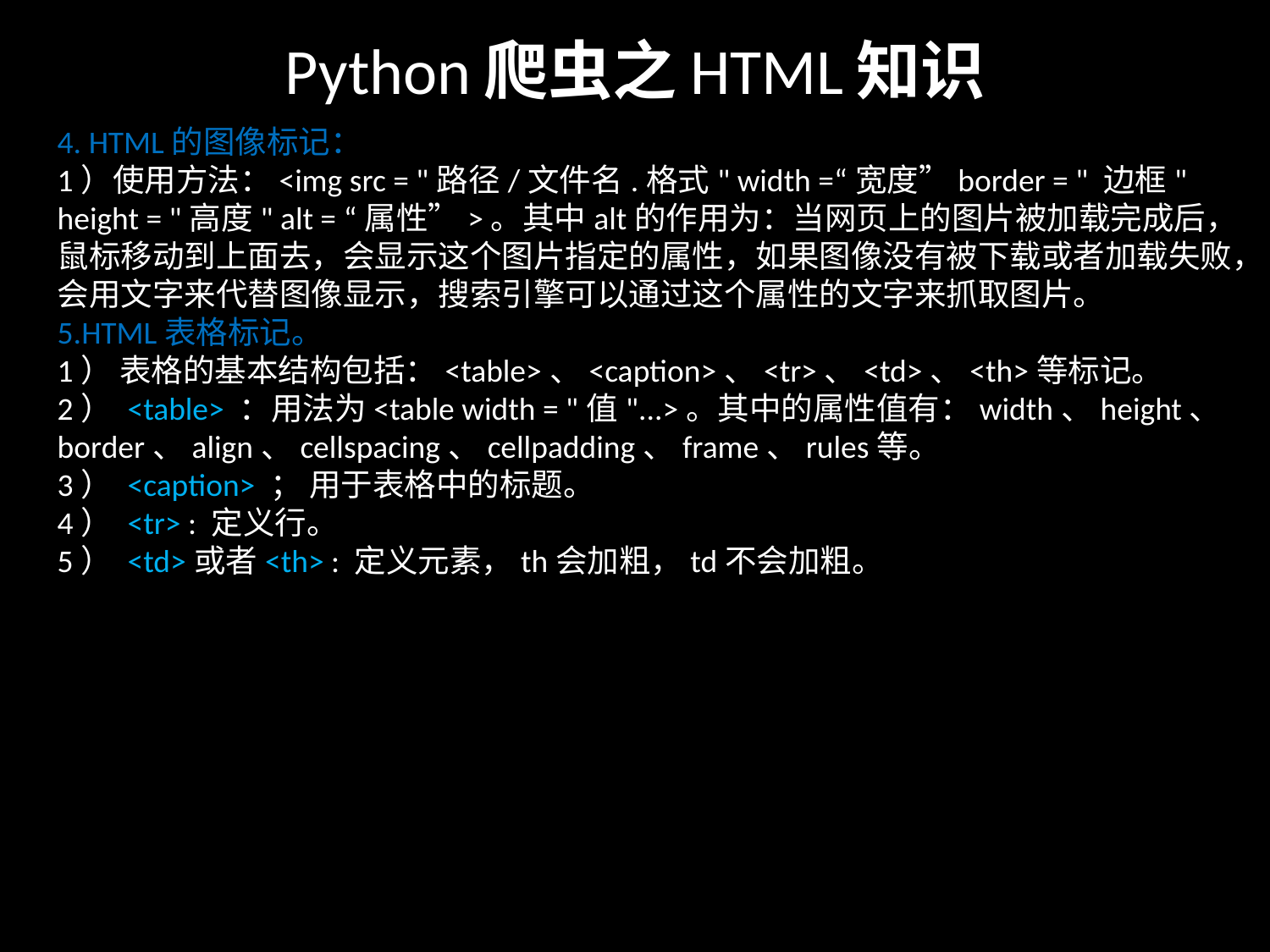

# Python爬虫之HTML知识
4. HTML的图像标记：
1）使用方法：<img src = "路径/文件名.格式" width =“宽度”border = " 边框" height = "高度" alt = “属性”>。其中alt的作用为：当网页上的图片被加载完成后，鼠标移动到上面去，会显示这个图片指定的属性，如果图像没有被下载或者加载失败，会用文字来代替图像显示，搜索引擎可以通过这个属性的文字来抓取图片。
5.HTML表格标记。
1） 表格的基本结构包括：<table>、<caption>、<tr>、<td>、<th>等标记。
2） <table> ：用法为<table width = "值"...>。其中的属性值有：width、height、border、align、cellspacing、cellpadding、frame、rules等。
3） <caption> ； 用于表格中的标题。
4） <tr> : 定义行。
5） <td>或者<th> : 定义元素，th会加粗，td不会加粗。